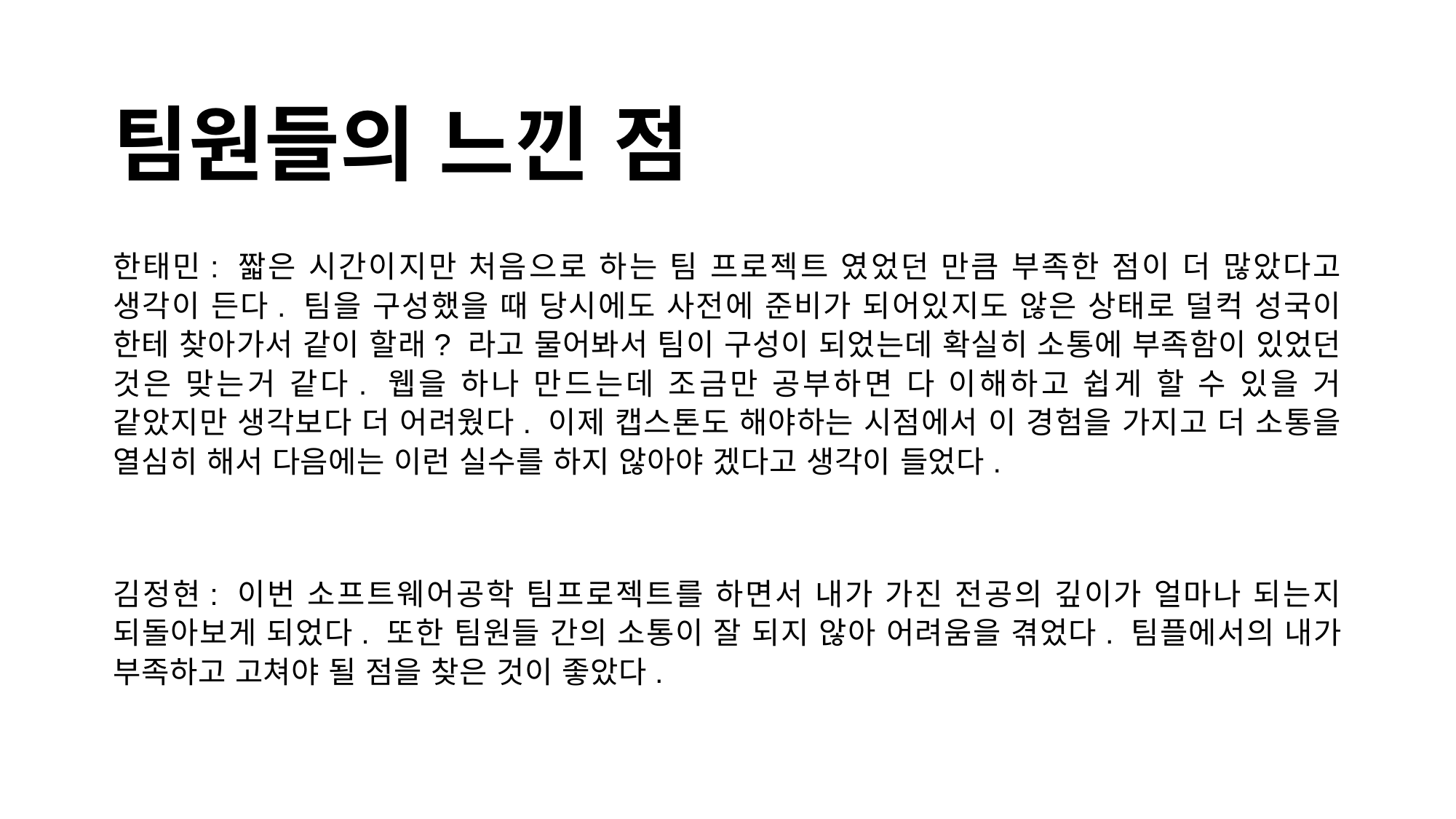

# 팀원들의 느낀 점
한태민: 짧은 시간이지만 처음으로 하는 팀 프로젝트 였었던 만큼 부족한 점이 더 많았다고 생각이 든다. 팀을 구성했을 때 당시에도 사전에 준비가 되어있지도 않은 상태로 덜컥 성국이 한테 찾아가서 같이 할래? 라고 물어봐서 팀이 구성이 되었는데 확실히 소통에 부족함이 있었던 것은 맞는거 같다. 웹을 하나 만드는데 조금만 공부하면 다 이해하고 쉽게 할 수 있을 거 같았지만 생각보다 더 어려웠다. 이제 캡스톤도 해야하는 시점에서 이 경험을 가지고 더 소통을 열심히 해서 다음에는 이런 실수를 하지 않아야 겠다고 생각이 들었다.

김정현: 이번 소프트웨어공학 팀프로젝트를 하면서 내가 가진 전공의 깊이가 얼마나 되는지 되돌아보게 되었다. 또한 팀원들 간의 소통이 잘 되지 않아 어려움을 겪었다. 팀플에서의 내가 부족하고 고쳐야 될 점을 찾은 것이 좋았다.